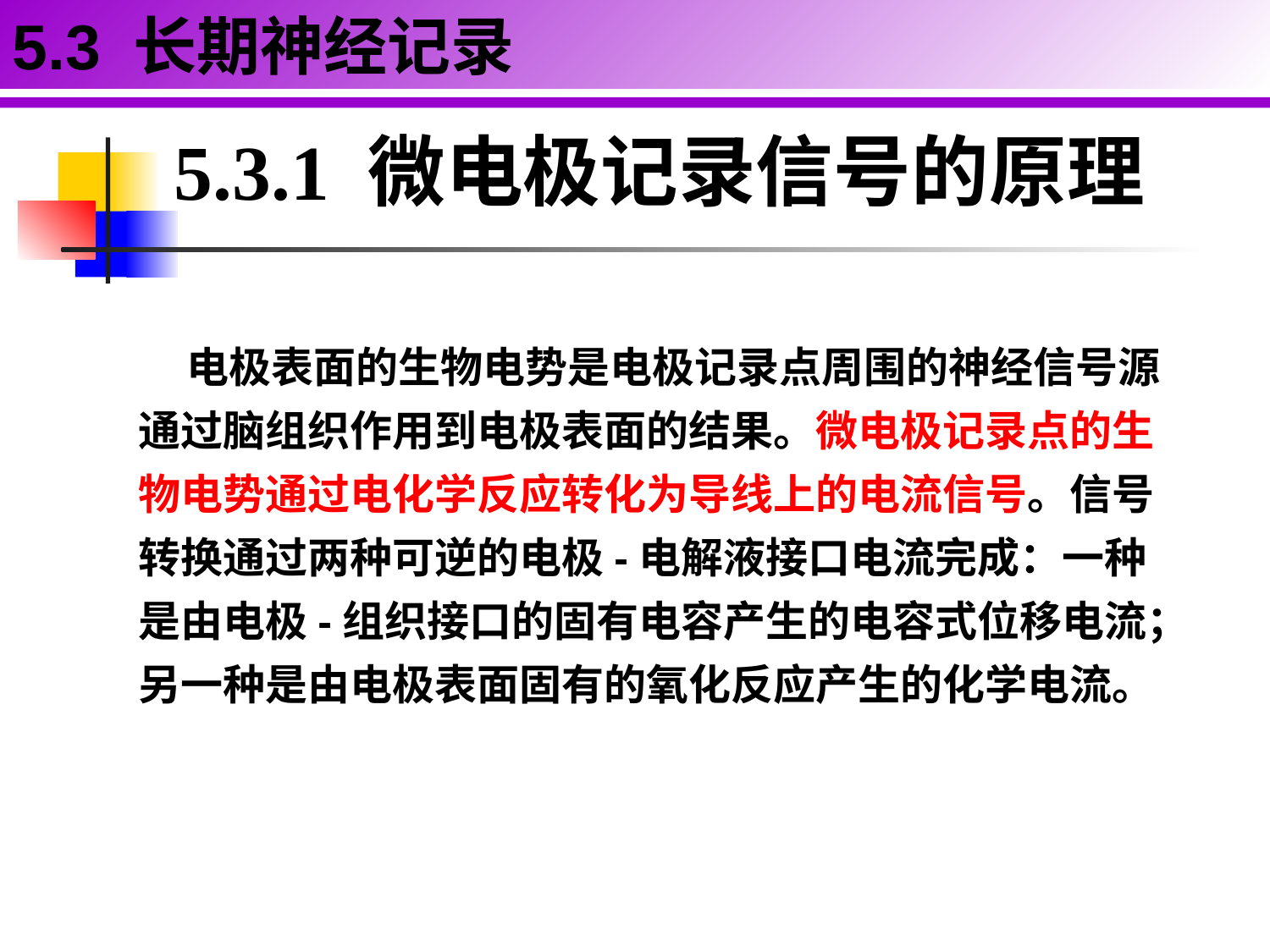

5.3 长期神经记录

5.3.1 微电极记录信号的原理
    电极表面的生物电势是电极记录点周围的神经信号源通过脑组织作用到电极表面的结果。微电极记录点的生物电势通过电化学反应转化为导线上的电流信号。信号转换通过两种可逆的电极-电解液接口电流完成：一种是由电极-组织接口的固有电容产生的电容式位移电流；另一种是由电极表面固有的氧化反应产生的化学电流。